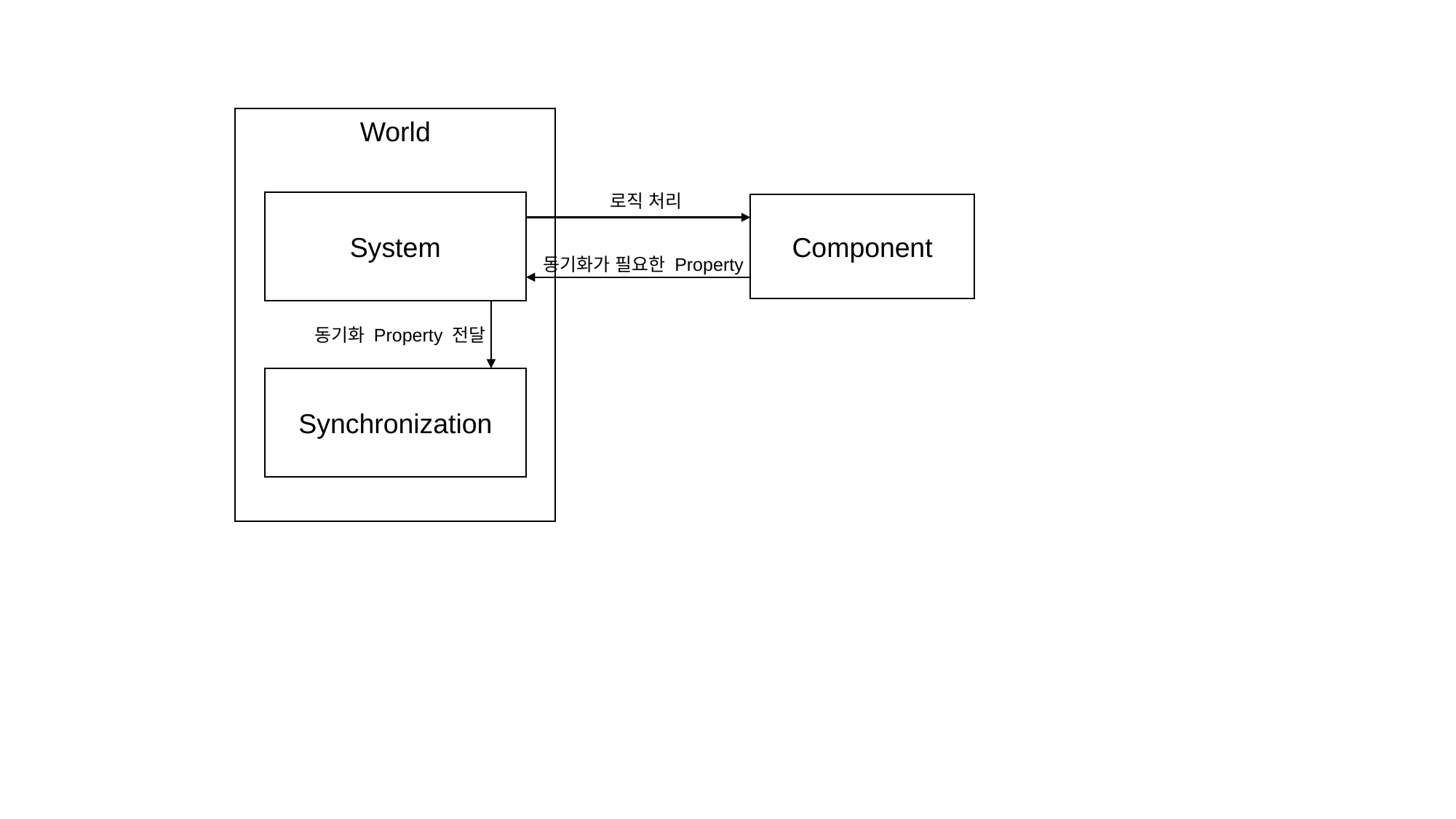

World
로직 처리
System
Component
동기화가 필요한 Property
동기화 Property 전달
Synchronization